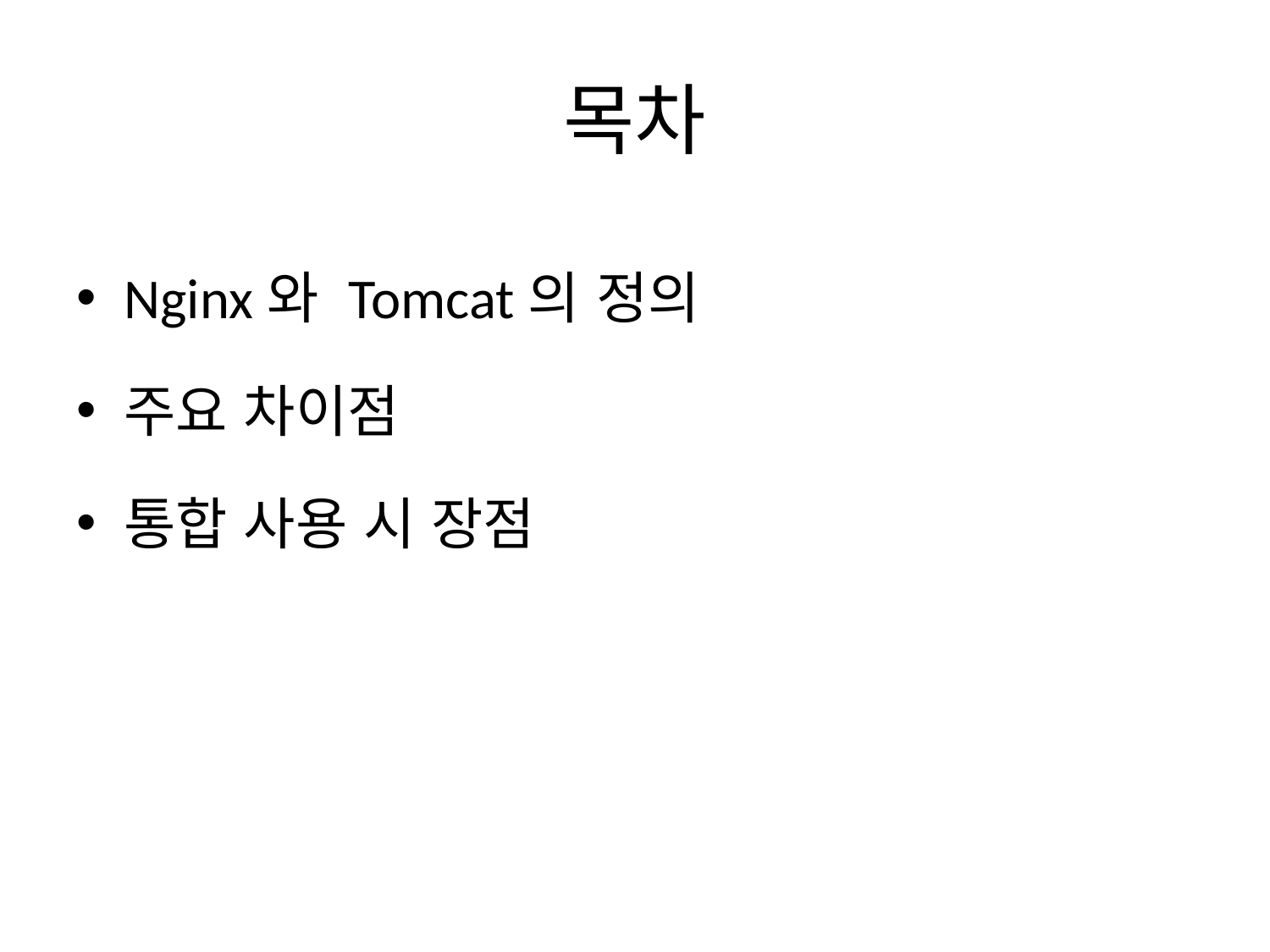

# 목차
Nginx와 Tomcat의 정의
주요 차이점
통합 사용 시 장점